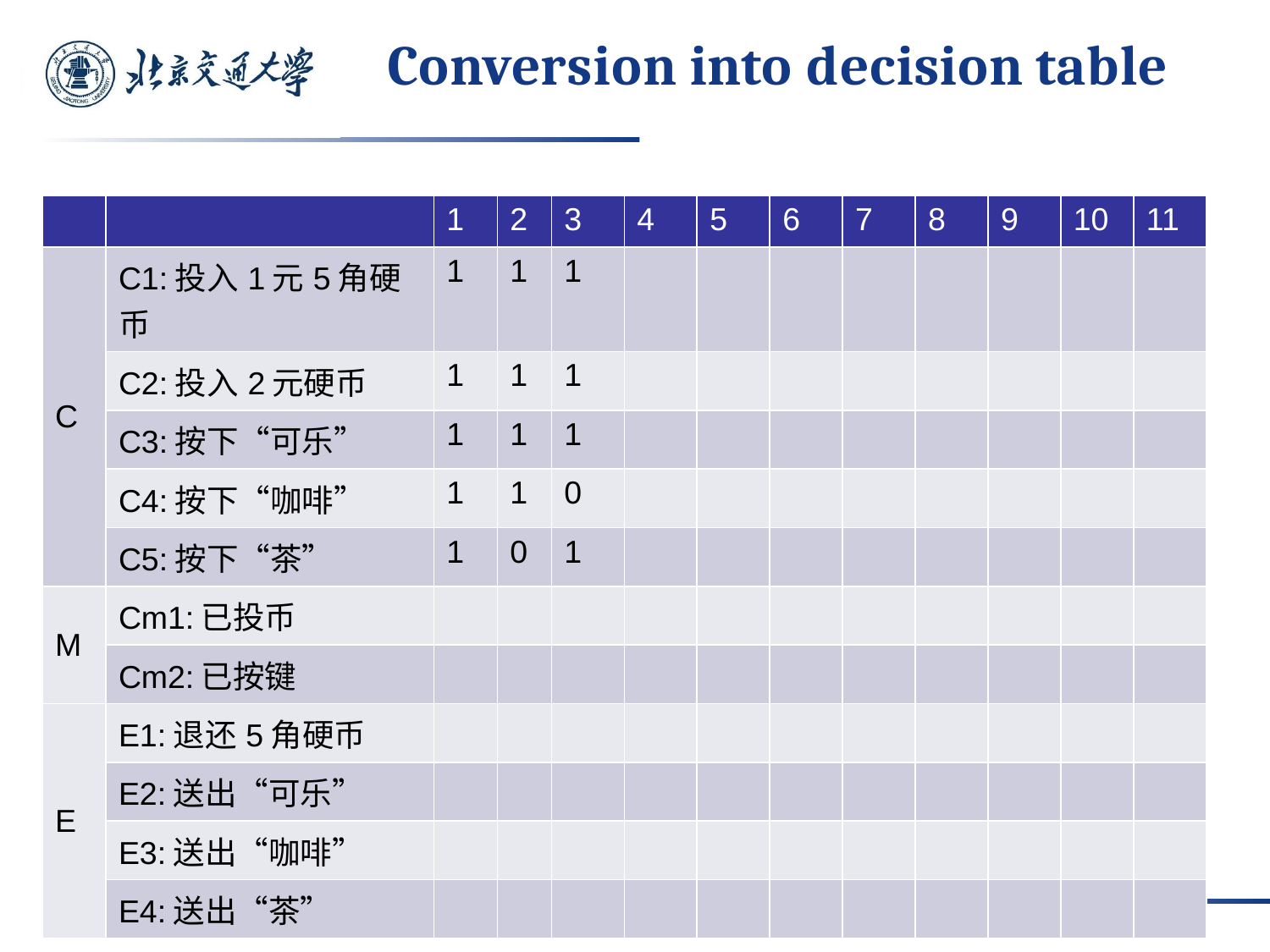

17
# Conversion into decision table
|  |  | 1 | 2 | 3 | 4 | 5 | 6 | 7 | 8 | 9 | 10 | 11 |
| --- | --- | --- | --- | --- | --- | --- | --- | --- | --- | --- | --- | --- |
| C | C1:投入1元5角硬币 | 1 | 1 | 1 |  |  |  |  |  |  |  |  |
|  | C2:投入2元硬币 | 1 | 1 | 1 |  |  |  |  |  |  |  |  |
|  | C3:按下“可乐” | 1 | 1 | 1 |  |  |  |  |  |  |  |  |
|  | C4:按下“咖啡” | 1 | 1 | 0 |  |  |  |  |  |  |  |  |
|  | C5:按下“茶” | 1 | 0 | 1 |  |  |  |  |  |  |  |  |
| M | Cm1:已投币 |  |  |  |  |  |  |  |  |  |  |  |
|  | Cm2:已按键 |  |  |  |  |  |  |  |  |  |  |  |
| E | E1:退还5角硬币 |  |  |  |  |  |  |  |  |  |  |  |
|  | E2:送出“可乐” |  |  |  |  |  |  |  |  |  |  |  |
|  | E3:送出“咖啡” |  |  |  |  |  |  |  |  |  |  |  |
|  | E4:送出“茶” |  |  |  |  |  |  |  |  |  |  |  |